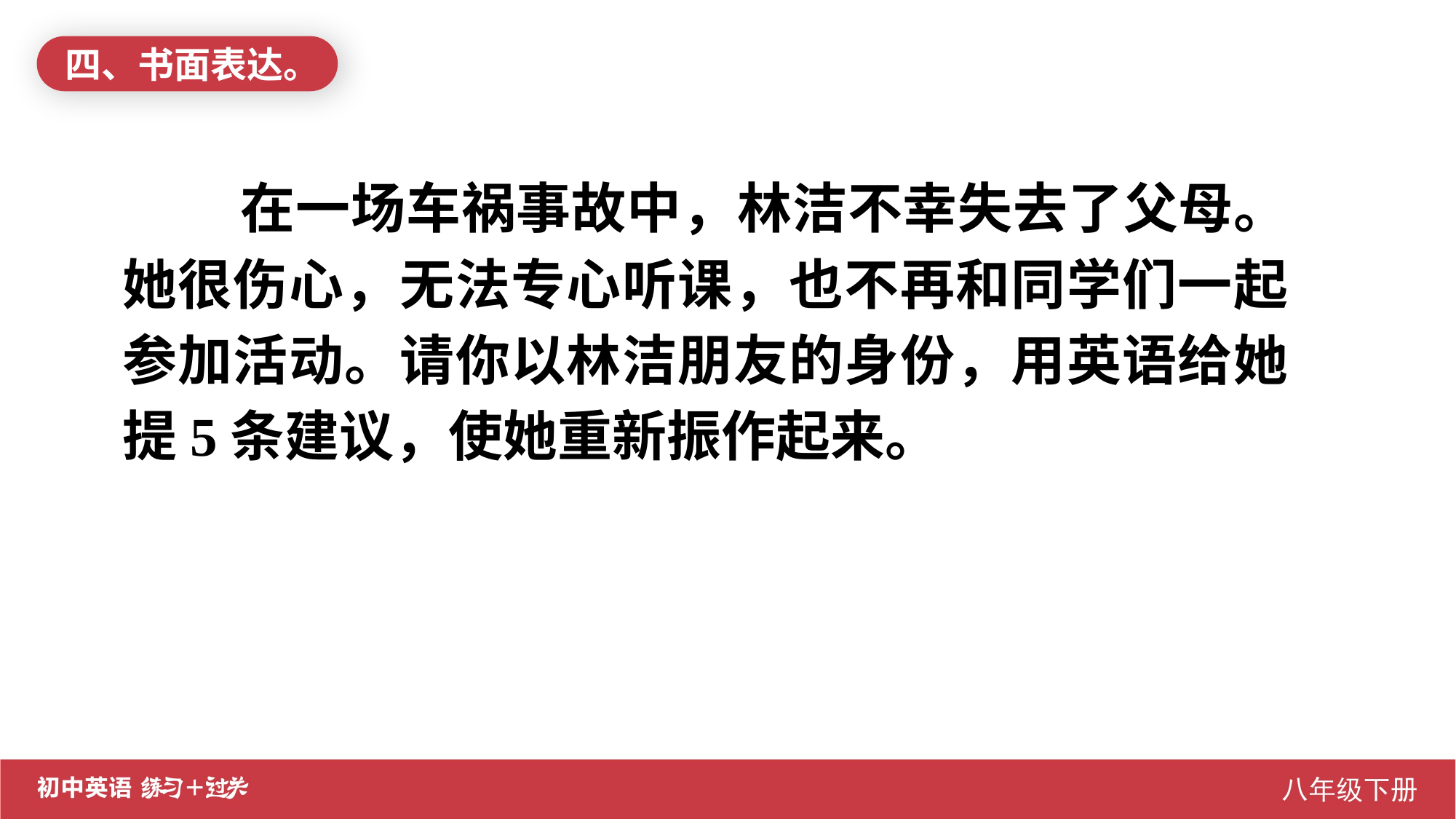

四、书面表达。
        在一场车祸事故中，林洁不幸失去了父母。她很伤心，无法专心听课，也不再和同学们一起参加活动。请你以林洁朋友的身份，用英语给她提5条建议，使她重新振作起来。